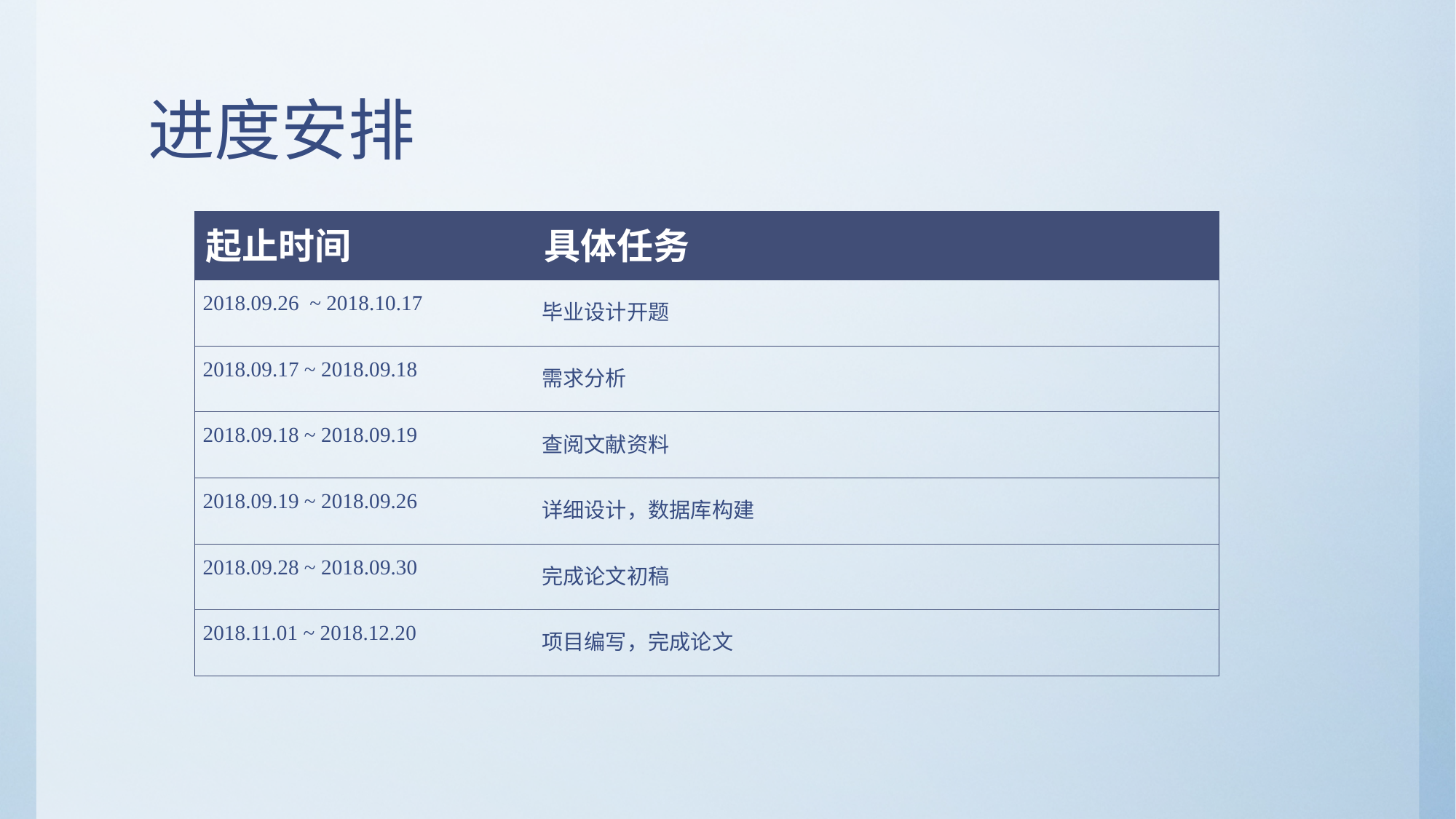

# 进度安排
| 起止时间 | 具体任务 |
| --- | --- |
| 2018.09.26 ~ 2018.10.17 | 毕业设计开题 |
| 2018.09.17 ~ 2018.09.18 | 需求分析 |
| 2018.09.18 ~ 2018.09.19 | 查阅文献资料 |
| 2018.09.19 ~ 2018.09.26 | 详细设计，数据库构建 |
| 2018.09.28 ~ 2018.09.30 | 完成论文初稿 |
| 2018.11.01 ~ 2018.12.20 | 项目编写，完成论文 |